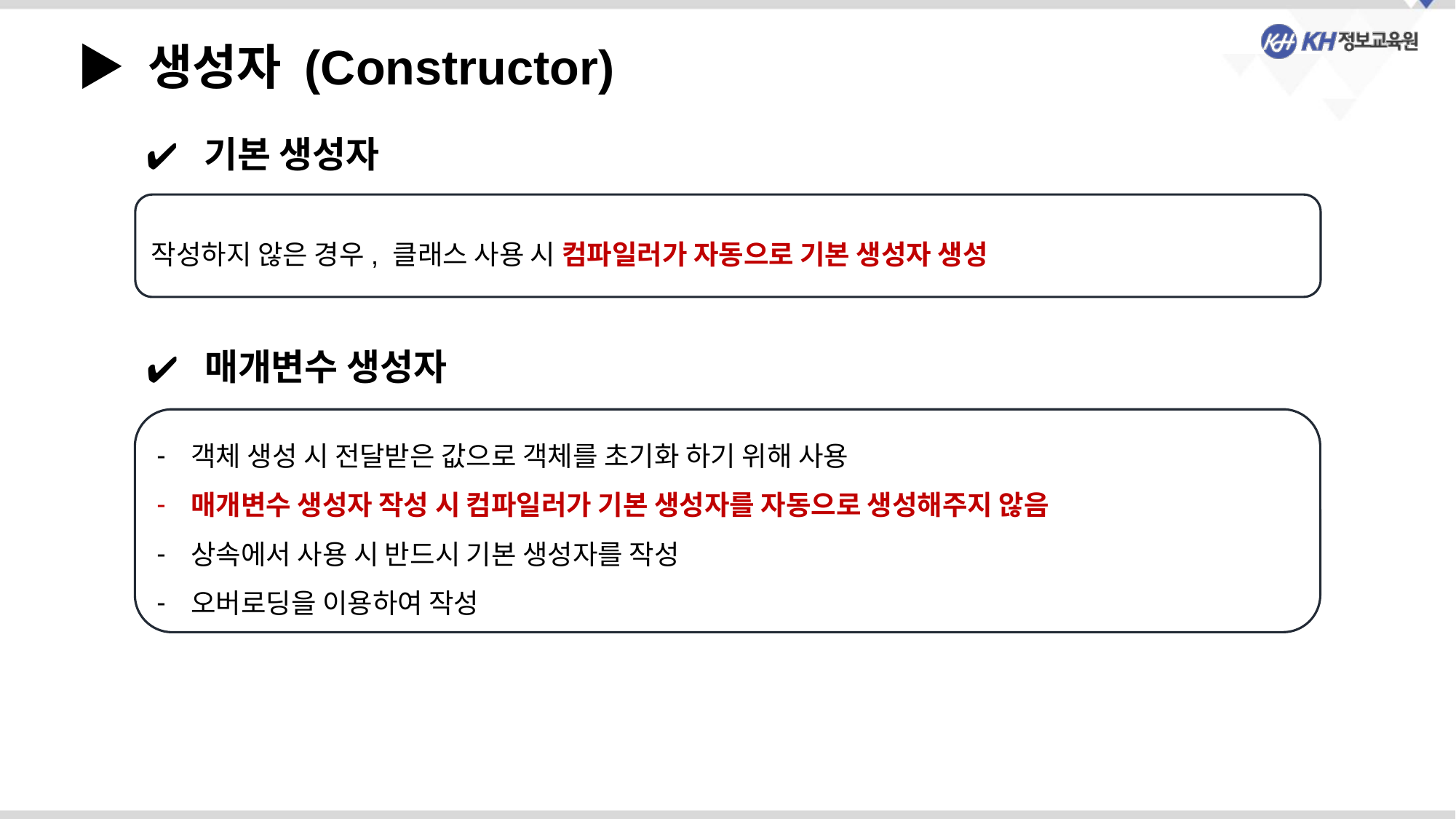

▶ 생성자 (Constructor)
 기본 생성자
작성하지 않은 경우, 클래스 사용 시 컴파일러가 자동으로 기본 생성자 생성
 매개변수 생성자
객체 생성 시 전달받은 값으로 객체를 초기화 하기 위해 사용
매개변수 생성자 작성 시 컴파일러가 기본 생성자를 자동으로 생성해주지 않음
상속에서 사용 시 반드시 기본 생성자를 작성
오버로딩을 이용하여 작성